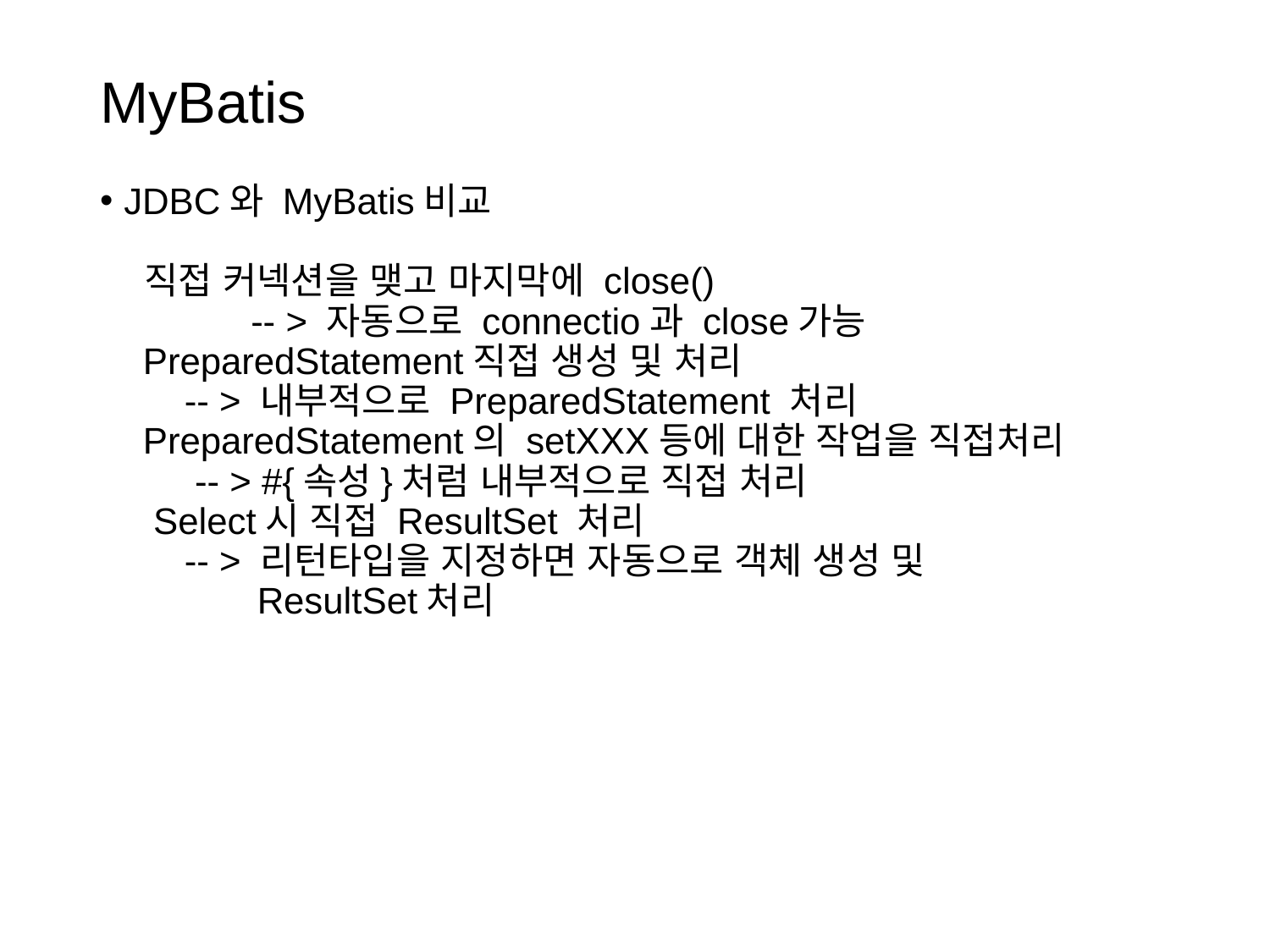

# MyBatis
JDBC와 MyBatis비교
  직접 커넥션을 맺고 마지막에 close()
	-- > 자동으로 connectio과 close가능
 PreparedStatement직접 생성 및 처리
     -- > 내부적으로 PreparedStatement 처리
 PreparedStatement의 setXXX등에 대한 작업을 직접처리
      -- > #{속성}처럼 내부적으로 직접 처리
  Select시 직접 ResultSet 처리
     -- > 리턴타입을 지정하면 자동으로 객체 생성 및
            ResultSet처리